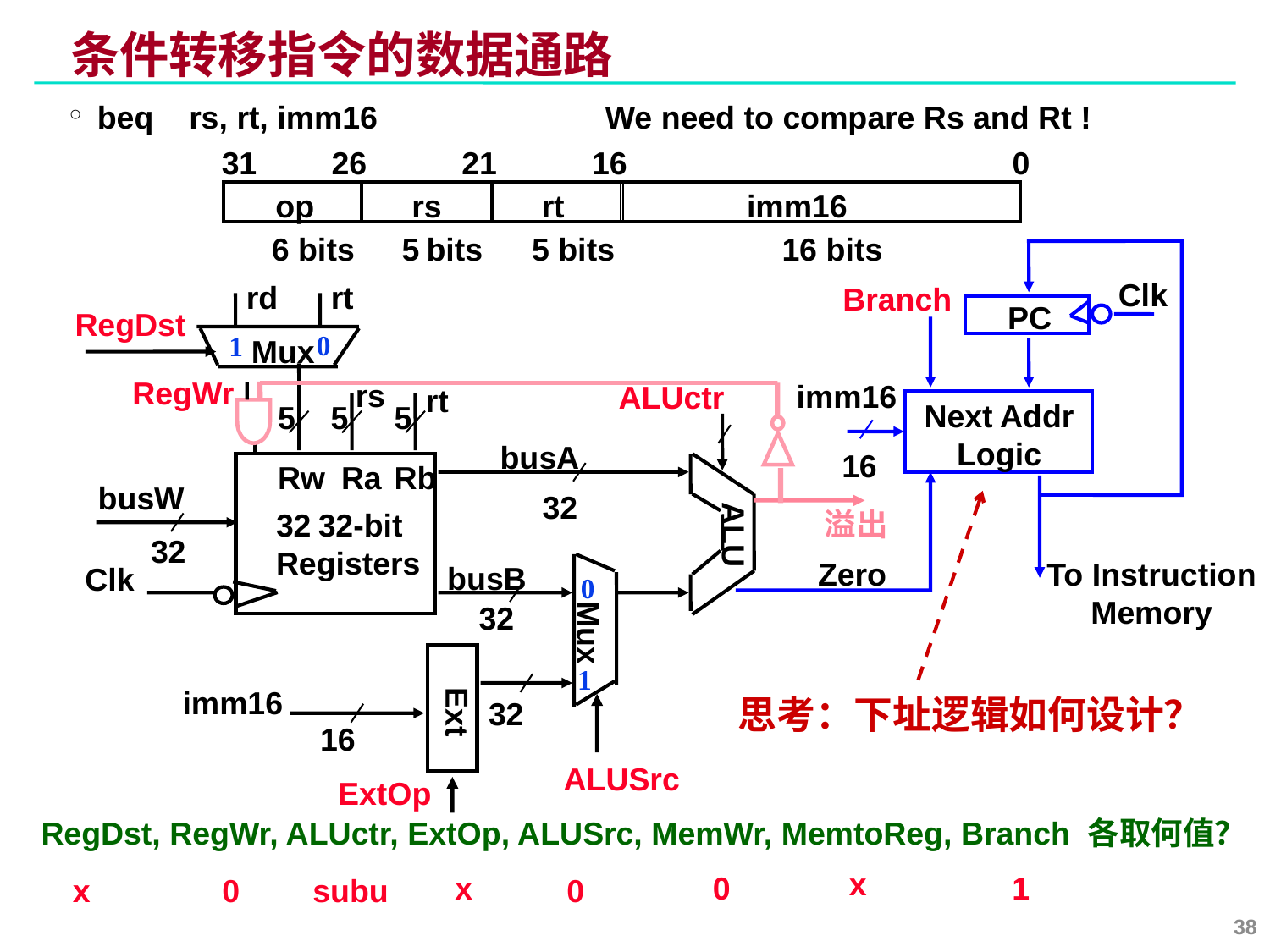

# 条件转移指令的数据通路
beq    rs, rt, imm16		We need to compare Rs and Rt !
31
26
21
16
0
op

rs

rt

imm16

6 bits
5 bits
5 bits
16 bits

Clk
Branch
PC

imm16
Next Addr
Logic

16

Zero
To Instruction
Memory

rd
rt

RegDst
0
1
Mux

RegWr
rs
ALUctr
rt

5
5
5

busA
Rw
Ra
Rb

busW

32

思考：下址逻辑如何设计？

溢出
32 32-bit
Registers
ALU

32

busB
Clk

0
1

32

Mux

imm16

Ext
32

16

ALUSrc
ExtOp

RegDst, RegWr, ALUctr, ExtOp, ALUSrc, MemWr, MemtoReg, Branch 各取何值？
x
x
0
1
x
subu
0
0
38